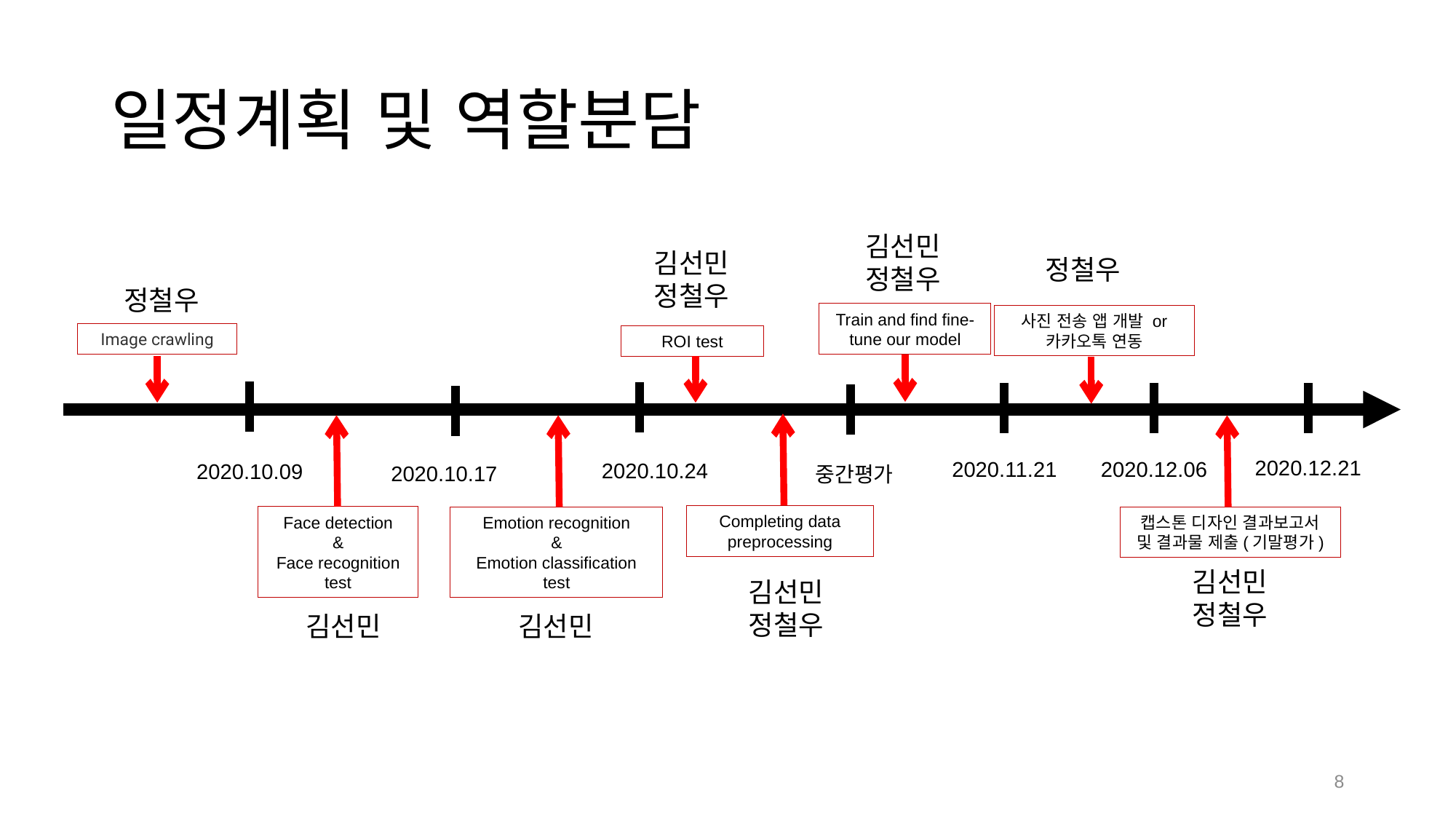

# 일정계획 및 역할분담
김선민
정철우
김선민
정철우
정철우
정철우
Train and find fine-tune our model
사진 전송 앱 개발 or 카카오톡 연동
Image crawling
ROI test

2020.12.21
2020.11.21
2020.12.06
2020.10.24
2020.10.09
2020.10.17
중간평가
Completing data preprocessing
Face detection
&
Face recognition
test
Emotion recognition
&
Emotion classification
test
캡스톤 디자인 결과보고서 및 결과물 제출(기말평가)
김선민
정철우
김선민
정철우
김선민
김선민
8